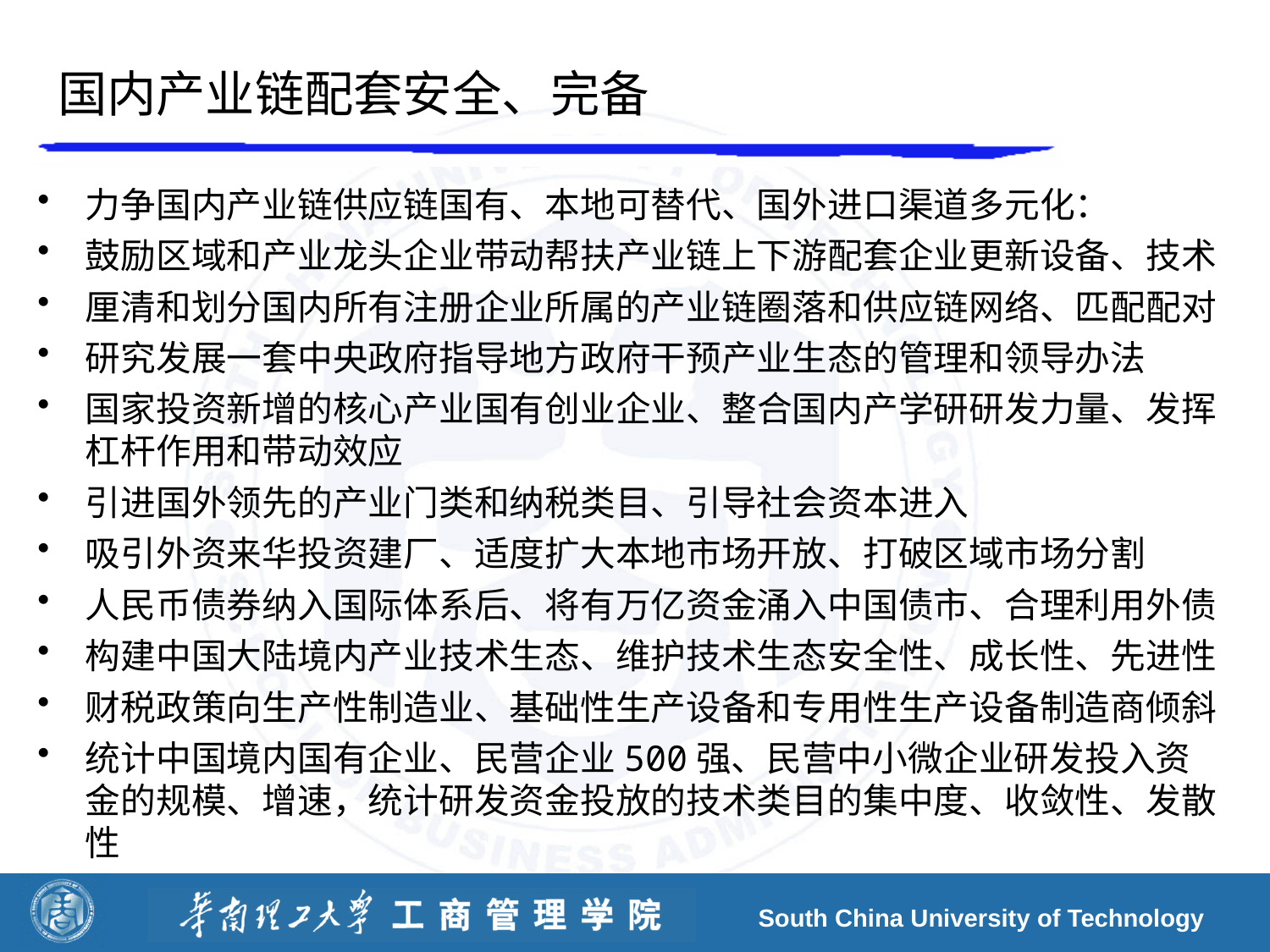

# 国内产业链配套安全、完备
力争国内产业链供应链国有、本地可替代、国外进口渠道多元化：
鼓励区域和产业龙头企业带动帮扶产业链上下游配套企业更新设备、技术
厘清和划分国内所有注册企业所属的产业链圈落和供应链网络、匹配配对
研究发展一套中央政府指导地方政府干预产业生态的管理和领导办法
国家投资新增的核心产业国有创业企业、整合国内产学研研发力量、发挥杠杆作用和带动效应
引进国外领先的产业门类和纳税类目、引导社会资本进入
吸引外资来华投资建厂、适度扩大本地市场开放、打破区域市场分割
人民币债券纳入国际体系后、将有万亿资金涌入中国债市、合理利用外债
构建中国大陆境内产业技术生态、维护技术生态安全性、成长性、先进性
财税政策向生产性制造业、基础性生产设备和专用性生产设备制造商倾斜
统计中国境内国有企业、民营企业500强、民营中小微企业研发投入资金的规模、增速，统计研发资金投放的技术类目的集中度、收敛性、发散性

South China University of Technology